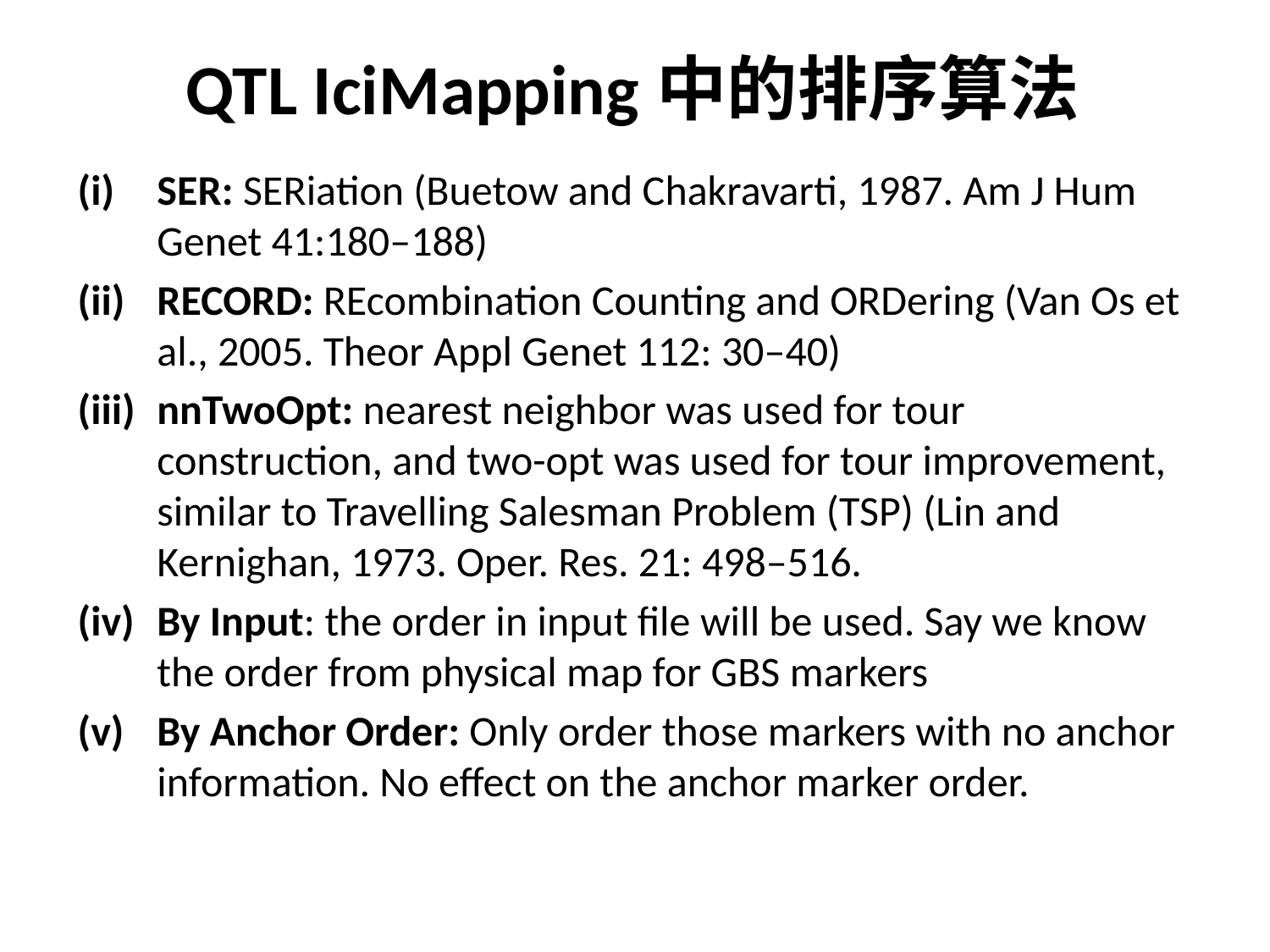

# QTL IciMapping中的排序算法
SER: SERiation (Buetow and Chakravarti, 1987. Am J Hum Genet 41:180–188)
RECORD: REcombination Counting and ORDering (Van Os et al., 2005. Theor Appl Genet 112: 30–40)
nnTwoOpt: nearest neighbor was used for tour construction, and two-opt was used for tour improvement, similar to Travelling Salesman Problem (TSP) (Lin and Kernighan, 1973. Oper. Res. 21: 498–516.
By Input: the order in input file will be used. Say we know the order from physical map for GBS markers
By Anchor Order: Only order those markers with no anchor information. No effect on the anchor marker order.